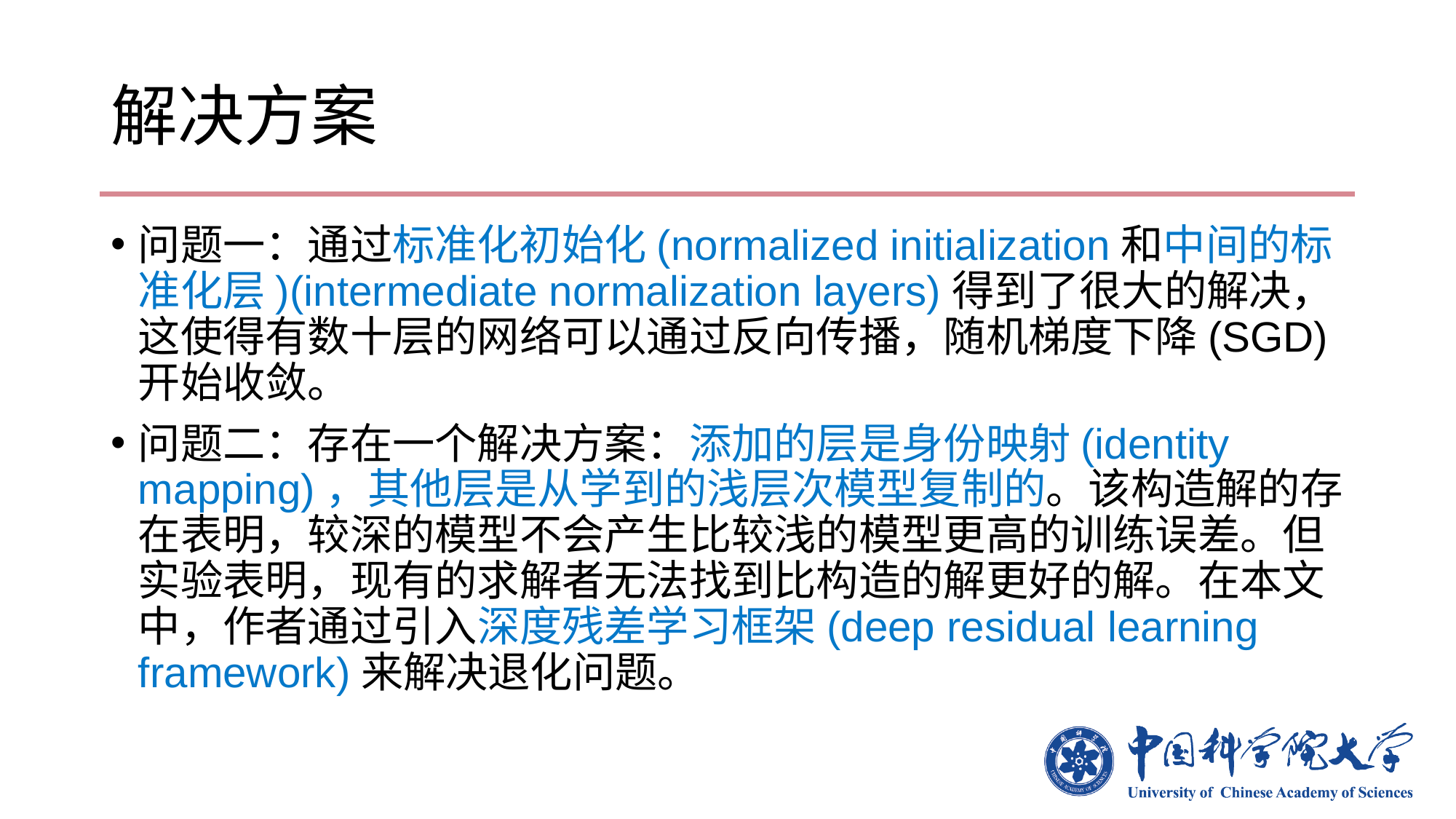

# 解决方案
问题一：通过标准化初始化(normalized initialization和中间的标准化层)(intermediate normalization layers)得到了很大的解决，这使得有数十层的网络可以通过反向传播，随机梯度下降(SGD)开始收敛。
问题二：存在一个解决方案：添加的层是身份映射(identity mapping)，其他层是从学到的浅层次模型复制的。该构造解的存在表明，较深的模型不会产生比较浅的模型更高的训练误差。但实验表明，现有的求解者无法找到比构造的解更好的解。在本文中，作者通过引入深度残差学习框架(deep residual learning framework)来解决退化问题。